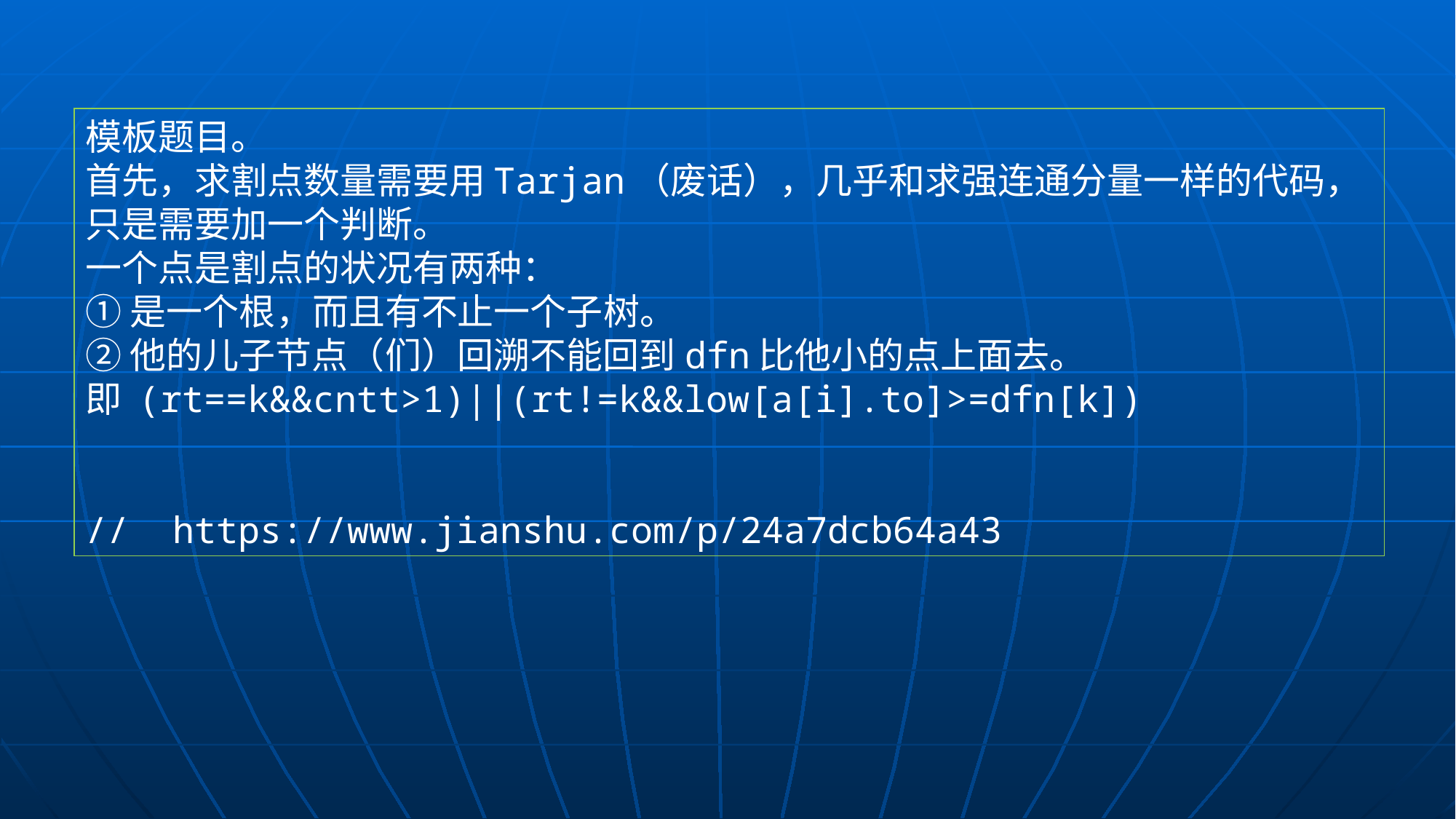

模板题目。
首先，求割点数量需要用Tarjan（废话），几乎和求强连通分量一样的代码，只是需要加一个判断。
一个点是割点的状况有两种：
①是一个根，而且有不止一个子树。
②他的儿子节点（们）回溯不能回到dfn比他小的点上面去。
即 (rt==k&&cntt>1)||(rt!=k&&low[a[i].to]>=dfn[k])

//  https://www.jianshu.com/p/24a7dcb64a43